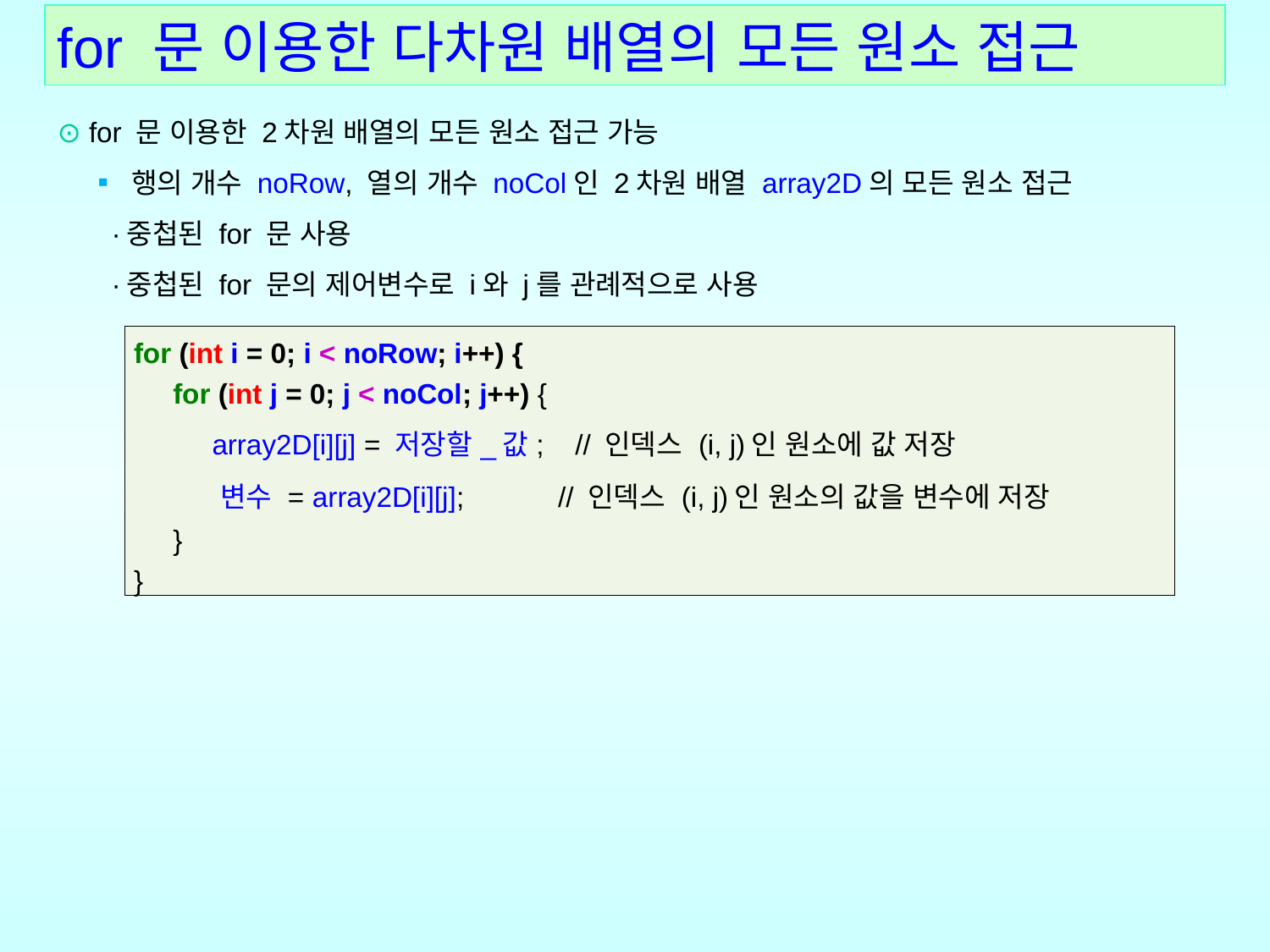

for 문 이용한 다차원 배열의 모든 원소 접근
⊙ for 문 이용한 2차원 배열의 모든 원소 접근 가능
    ▪ 행의 개수 noRow, 열의 개수 noCol인 2차원 배열 array2D의 모든 원소 접근
       ∙중첩된 for 문 사용
       ∙중첩된 for 문의 제어변수로 i와 j를 관례적으로 사용
| for (int i = 0; i < noRow; i++) { for (int j = 0; j < noCol; j++) { array2D[i][j] = 저장할\_값; // 인덱스 (i, j)인 원소에 값 저장 변수 = array2D[i][j]; // 인덱스 (i, j)인 원소의 값을 변수에 저장 } } |
| --- |